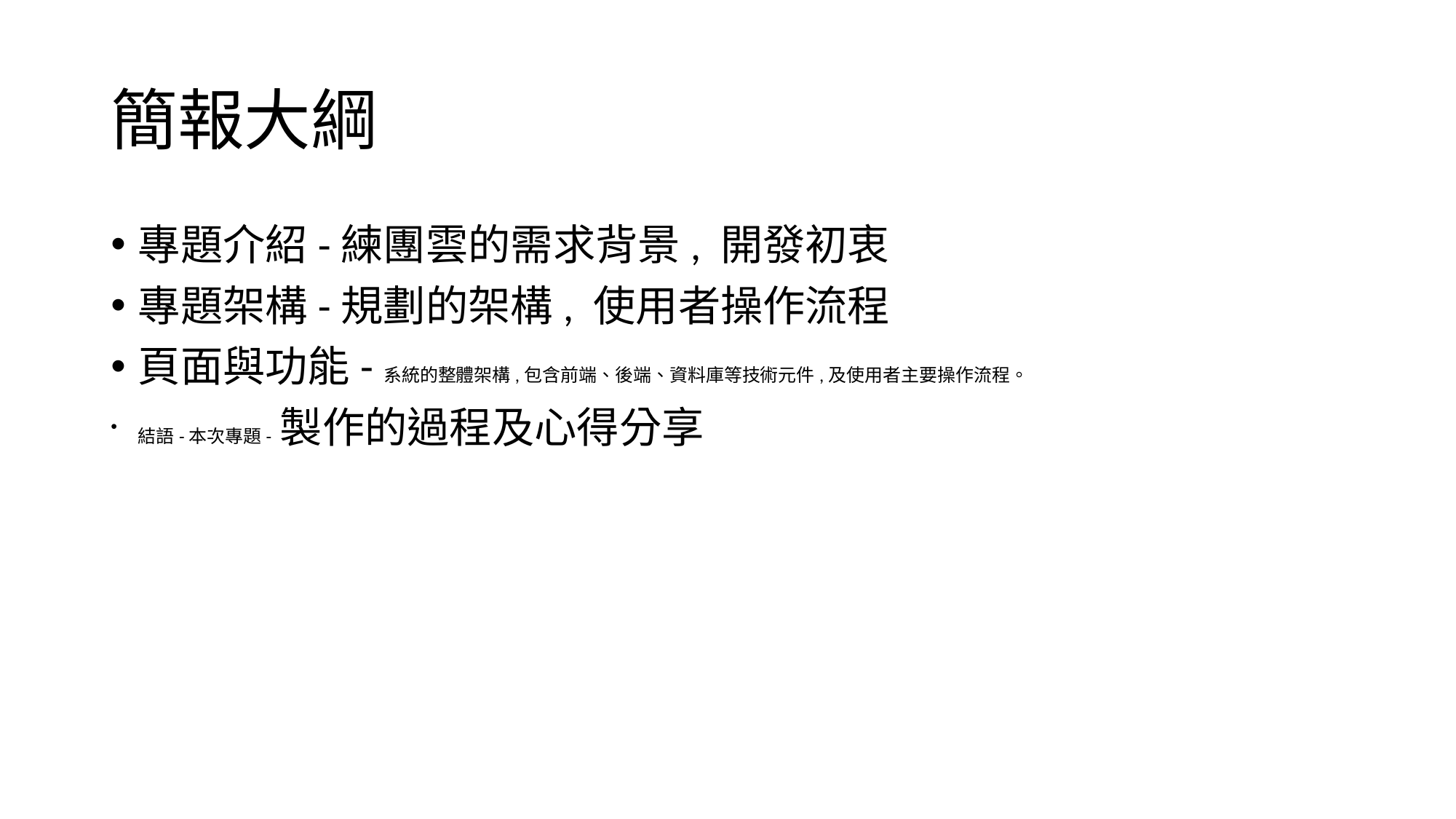

# 簡報大綱
專題介紹-練團雲的需求背景, 開發初衷
專題架構-規劃的架構, 使用者操作流程
頁面與功能-系統的整體架構,包含前端、後端、資料庫等技術元件,及使用者主要操作流程。
結語-本次專題- 製作的過程及心得分享